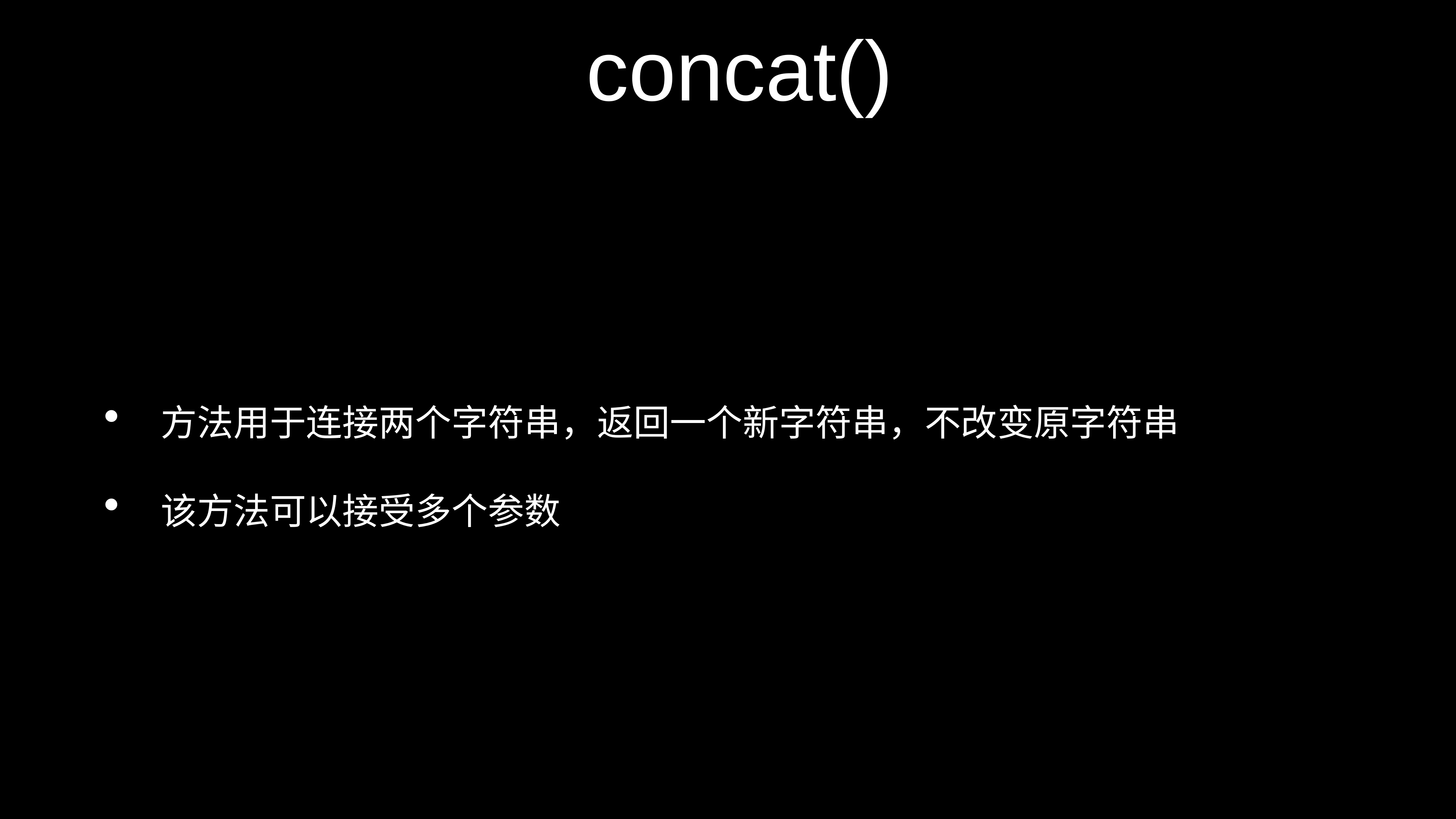

# concat()
 方法用于连接两个字符串，返回一个新字符串，不改变原字符串
 该方法可以接受多个参数